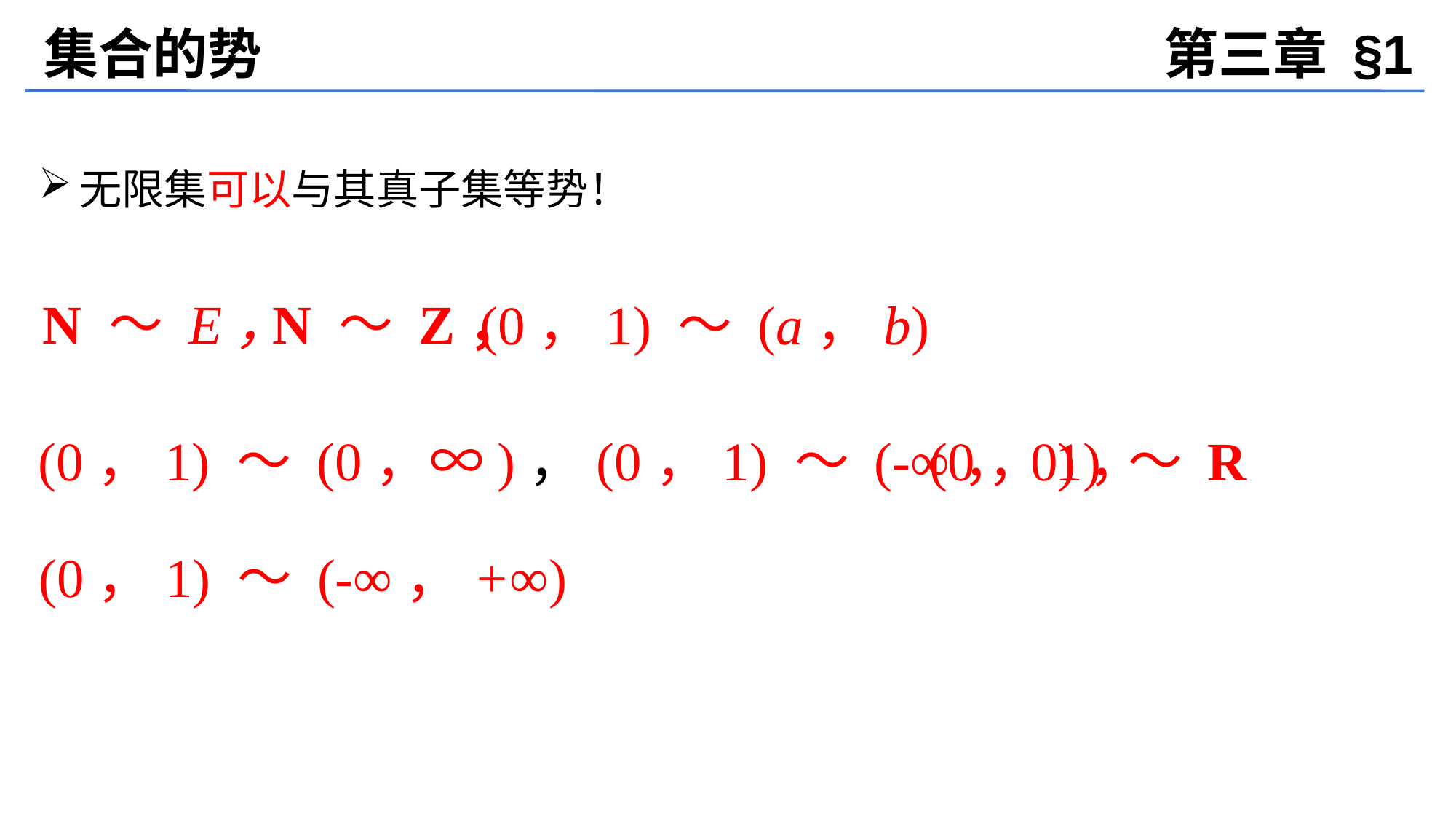

集合的势
第三章 §1
无限集可以与其真子集等势！

N ～ E，
N ～ Z，
(0，1) ～ (a，b)
(0，1) ～ (0，∞)，(0，1) ～ (-∞，0)，
(0，1) ～ R
(0，1) ～ (-∞，+∞)